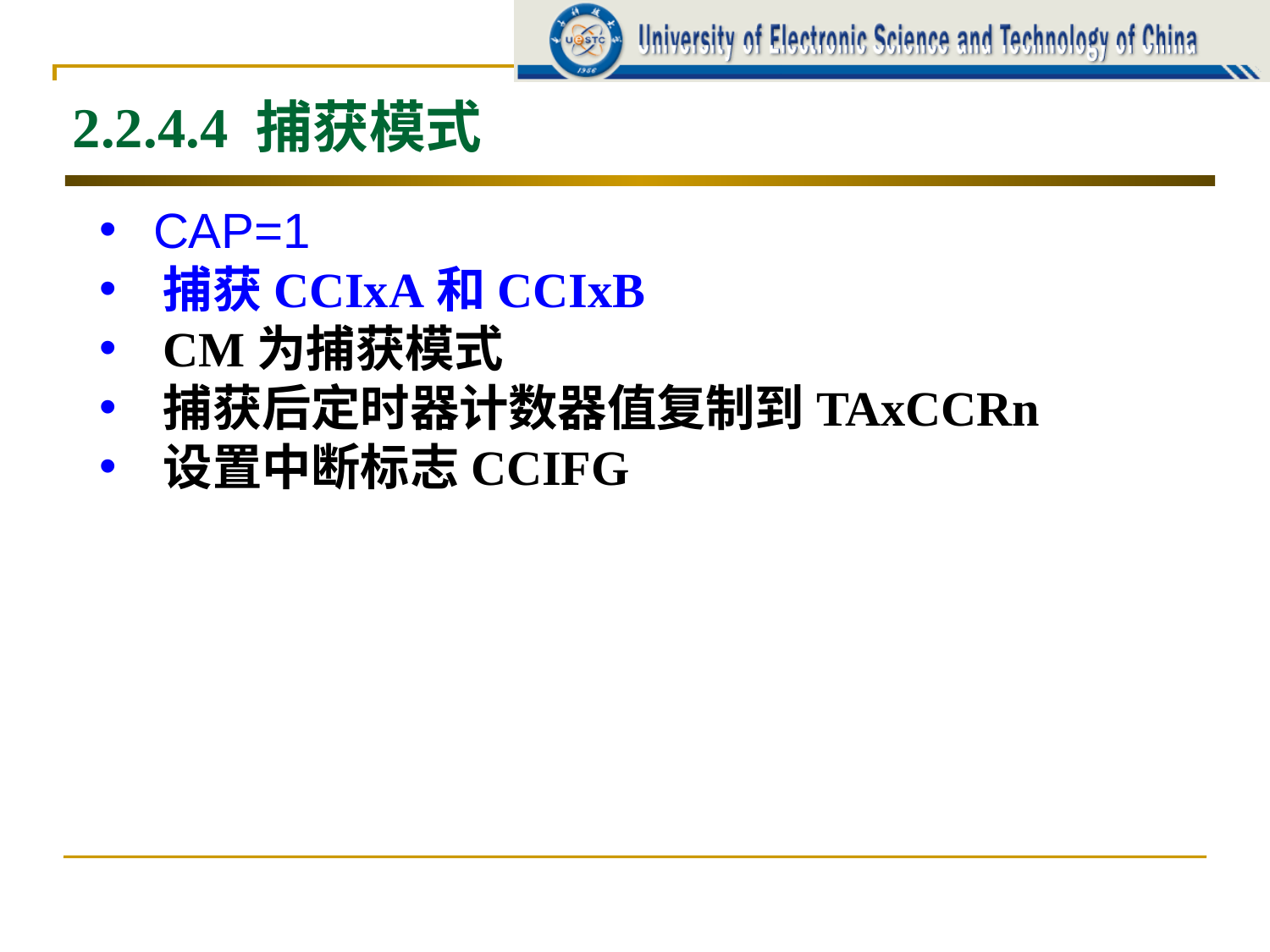

2.2.4.4 捕获模式
 CAP=1
捕获CCIxA和CCIxB
CM为捕获模式
捕获后定时器计数器值复制到TAxCCRn
设置中断标志CCIFG